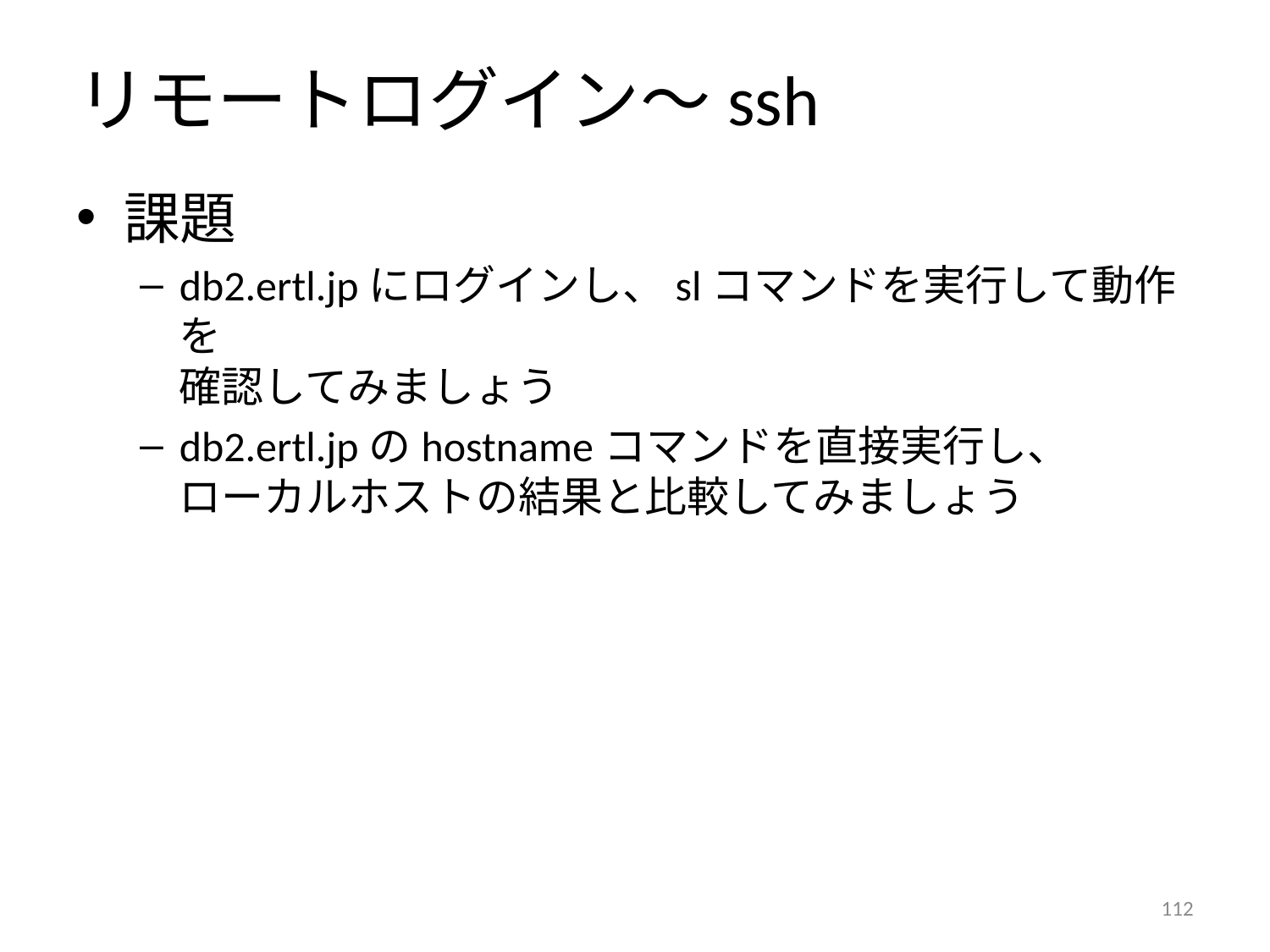

# リモートログイン～ssh
課題
db2.ertl.jpにログインし、slコマンドを実行して動作を
確認してみましょう
db2.ertl.jpのhostnameコマンドを直接実行し、
ローカルホストの結果と比較してみましょう
112